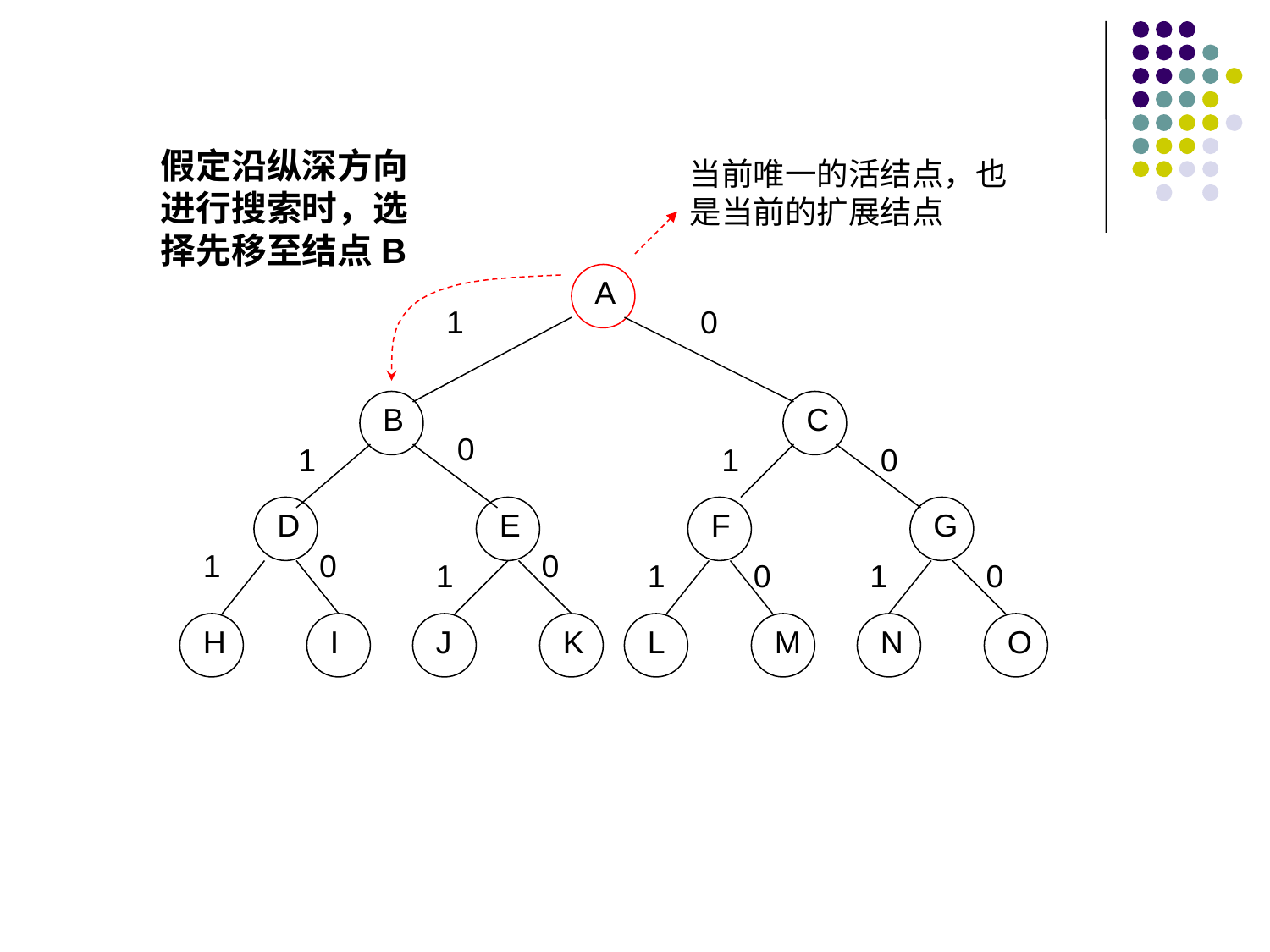

假定沿纵深方向进行搜索时，选择先移至结点B

当前唯一的活结点，也是当前的扩展结点

A
1
0

B

C
0
1
1
0

D

E

F

G
1
0
0
1
1
0
1
0

H

I

J

K

L

M

N

O